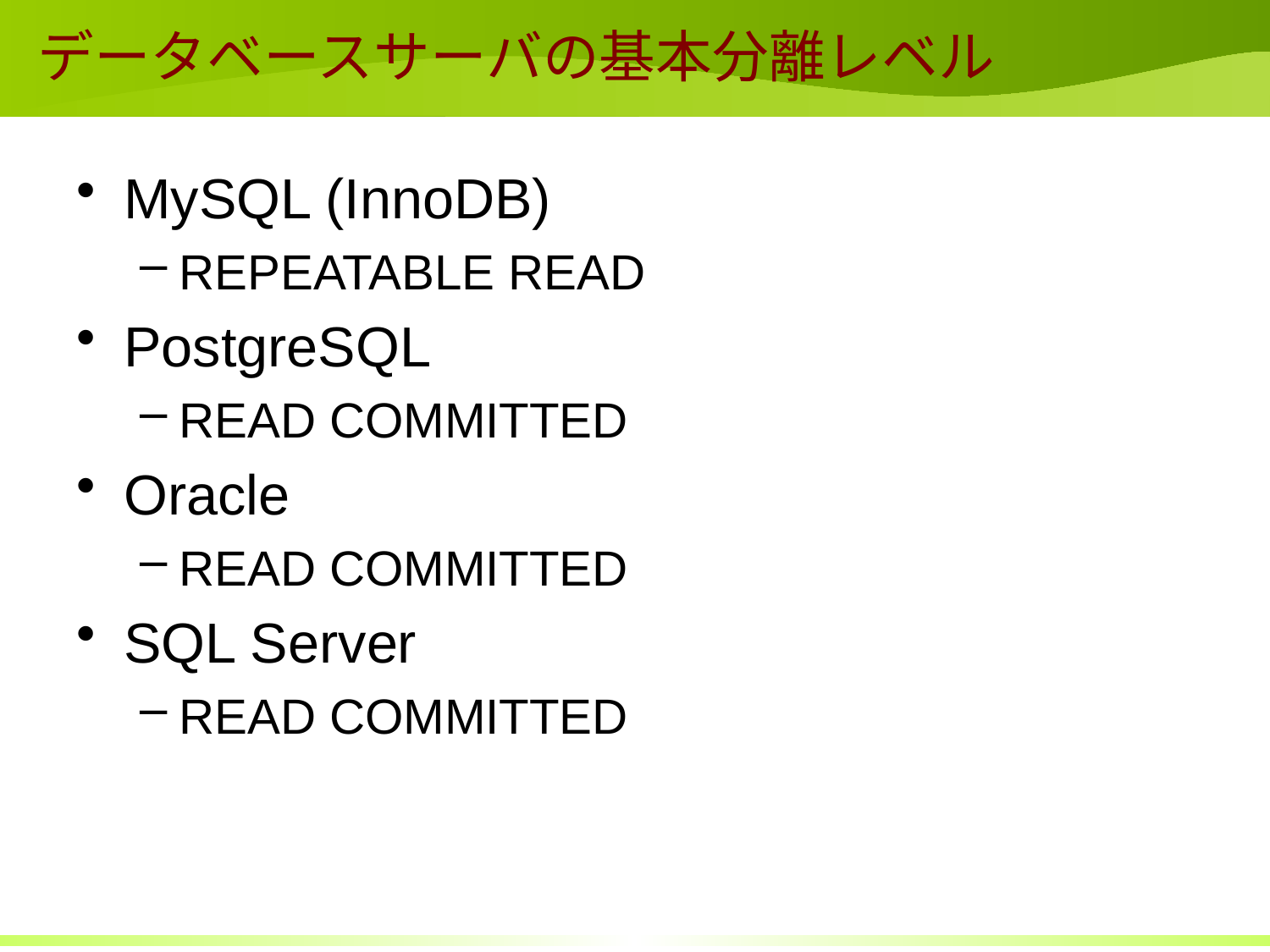

# データベースサーバの基本分離レベル
MySQL (InnoDB)
REPEATABLE READ
PostgreSQL
READ COMMITTED
Oracle
READ COMMITTED
SQL Server
READ COMMITTED